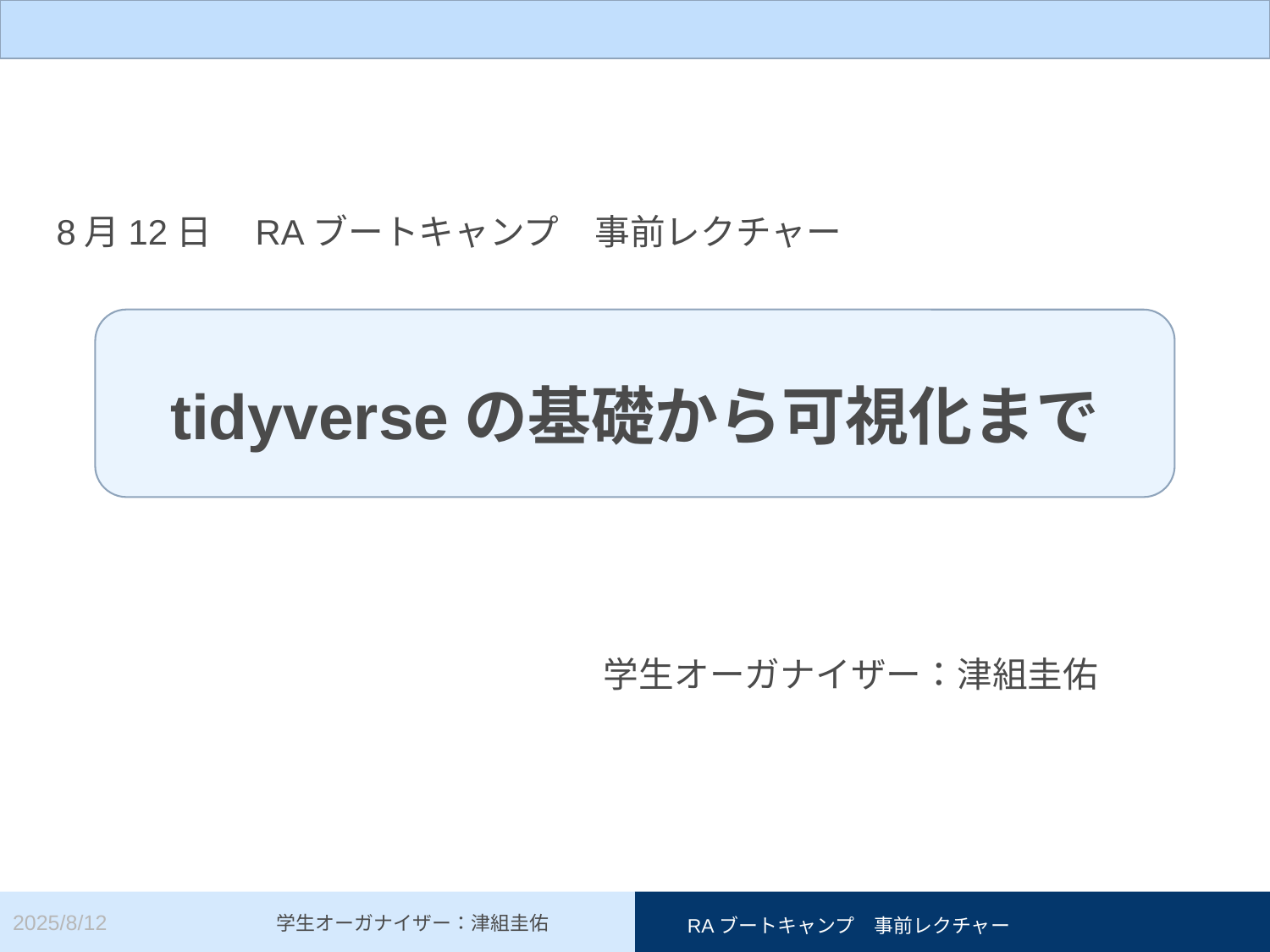

8月12日　RAブートキャンプ　事前レクチャー
# tidyverseの基礎から可視化まで
学生オーガナイザー：津組圭佑
2025/8/12
　RAブートキャンプ　事前レクチャー